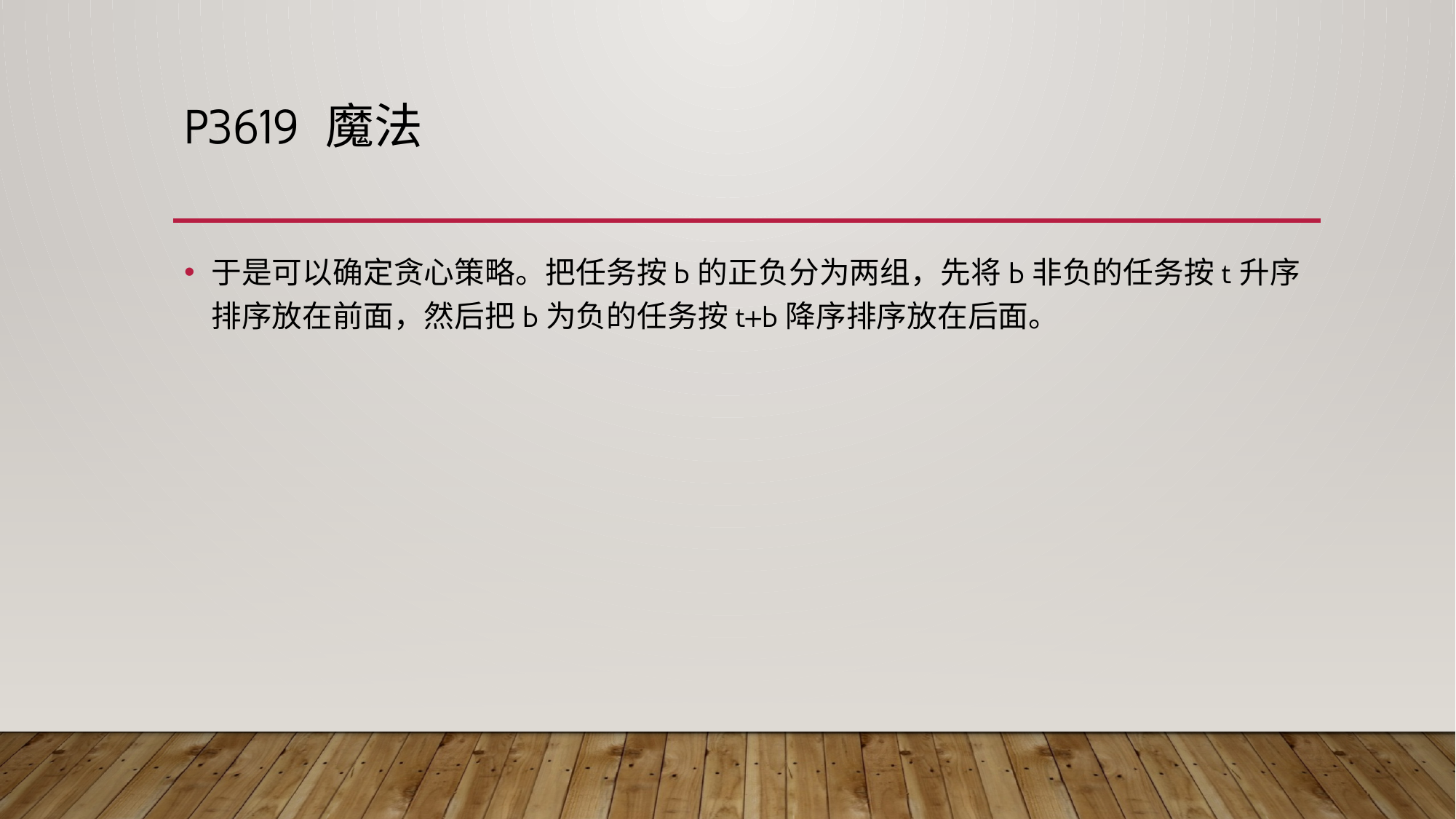

# P3619 魔法
于是可以确定贪心策略。把任务按b的正负分为两组，先将b非负的任务按t升序排序放在前面，然后把b为负的任务按t+b降序排序放在后面。